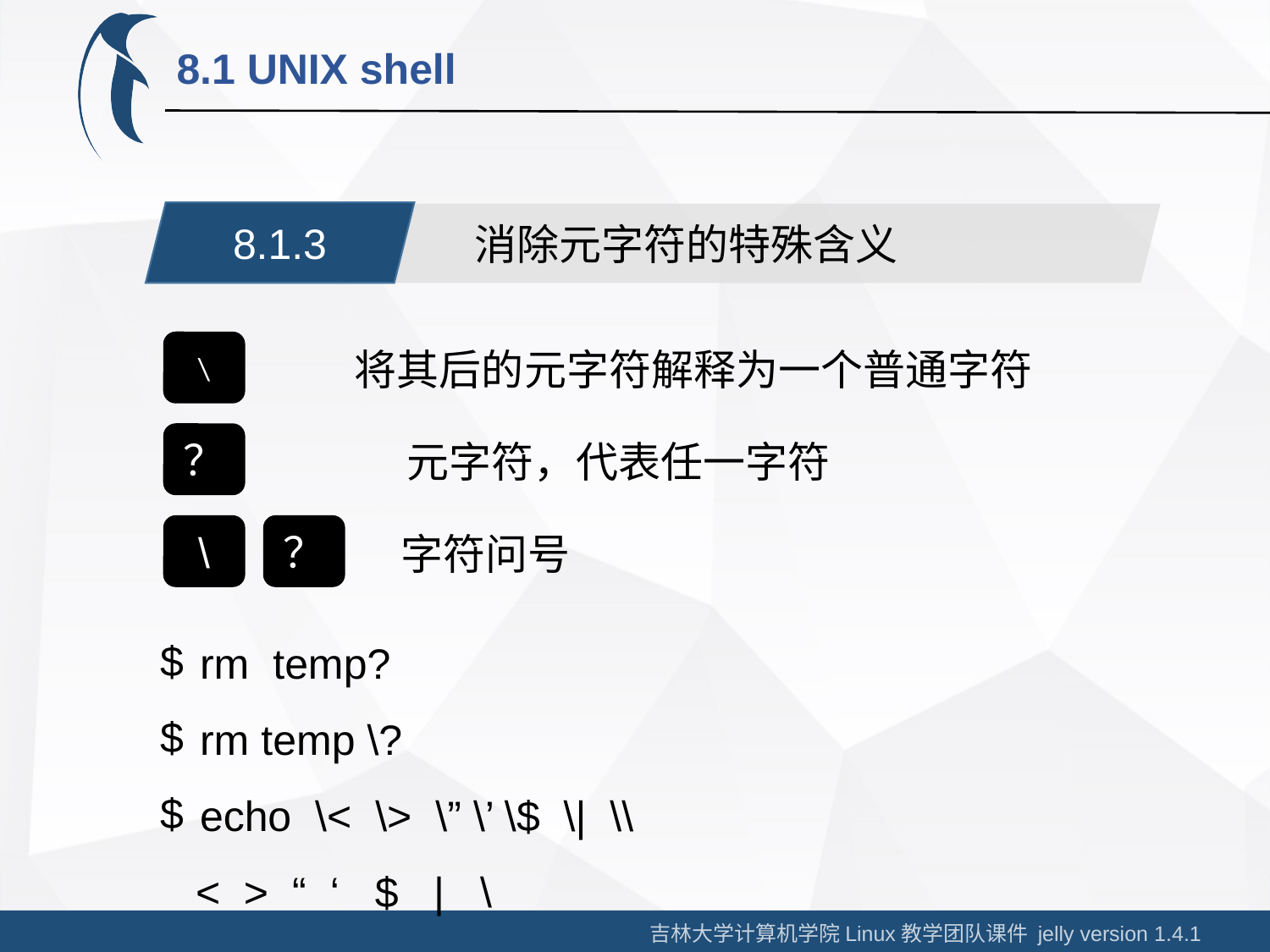

8.1 UNIX shell
8.1.3
消除元字符的特殊含义
\
将其后的元字符解释为一个普通字符
？
元字符，代表任一字符
？
\
字符问号
rm  temp?
rm temp \?
echo  \<  \>  \” \’ \$  \|  \\
   <  >  “  ‘   $   |   \